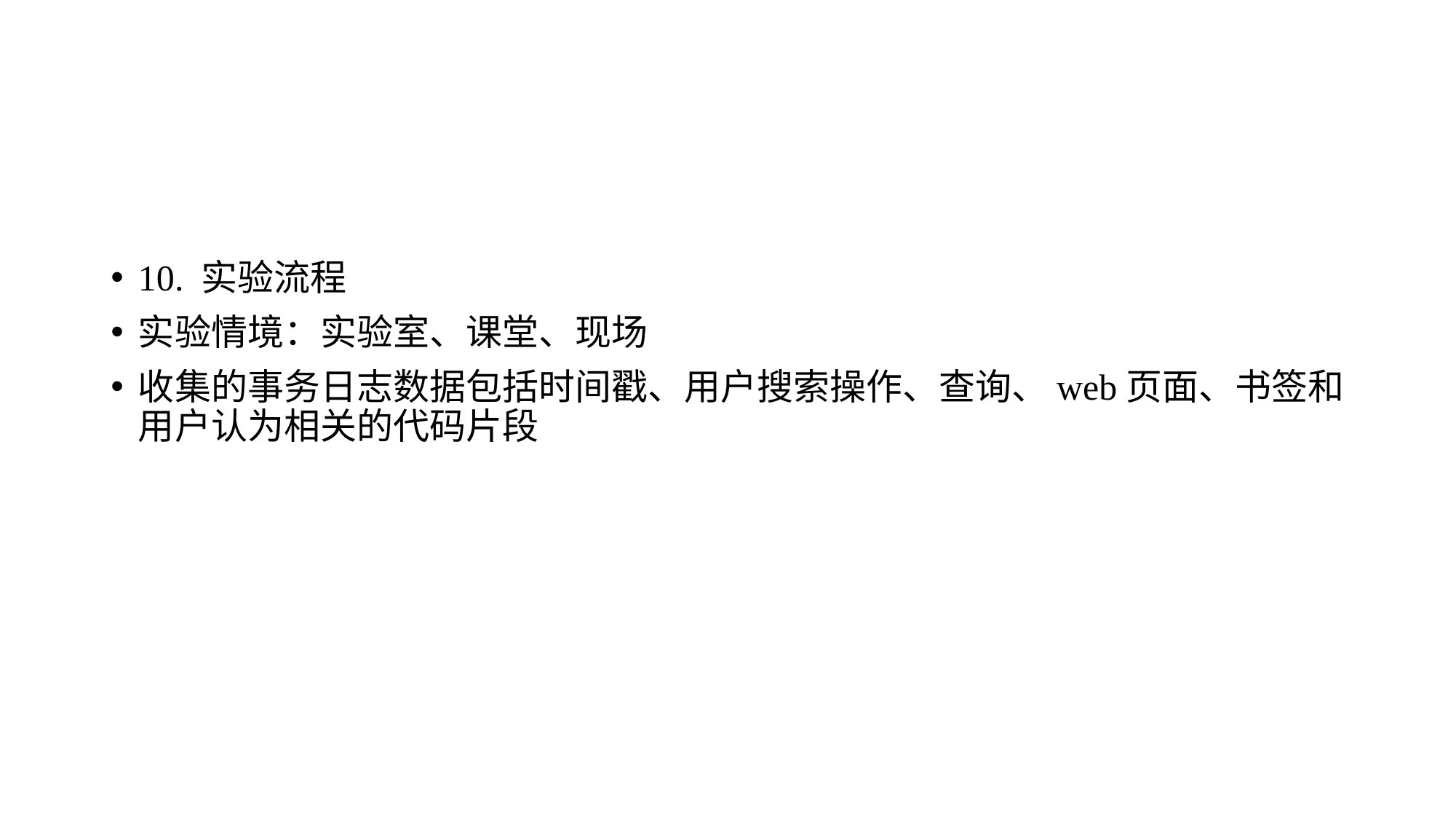

10. 实验流程
实验情境：实验室、课堂、现场
收集的事务日志数据包括时间戳、用户搜索操作、查询、web页面、书签和用户认为相关的代码片段